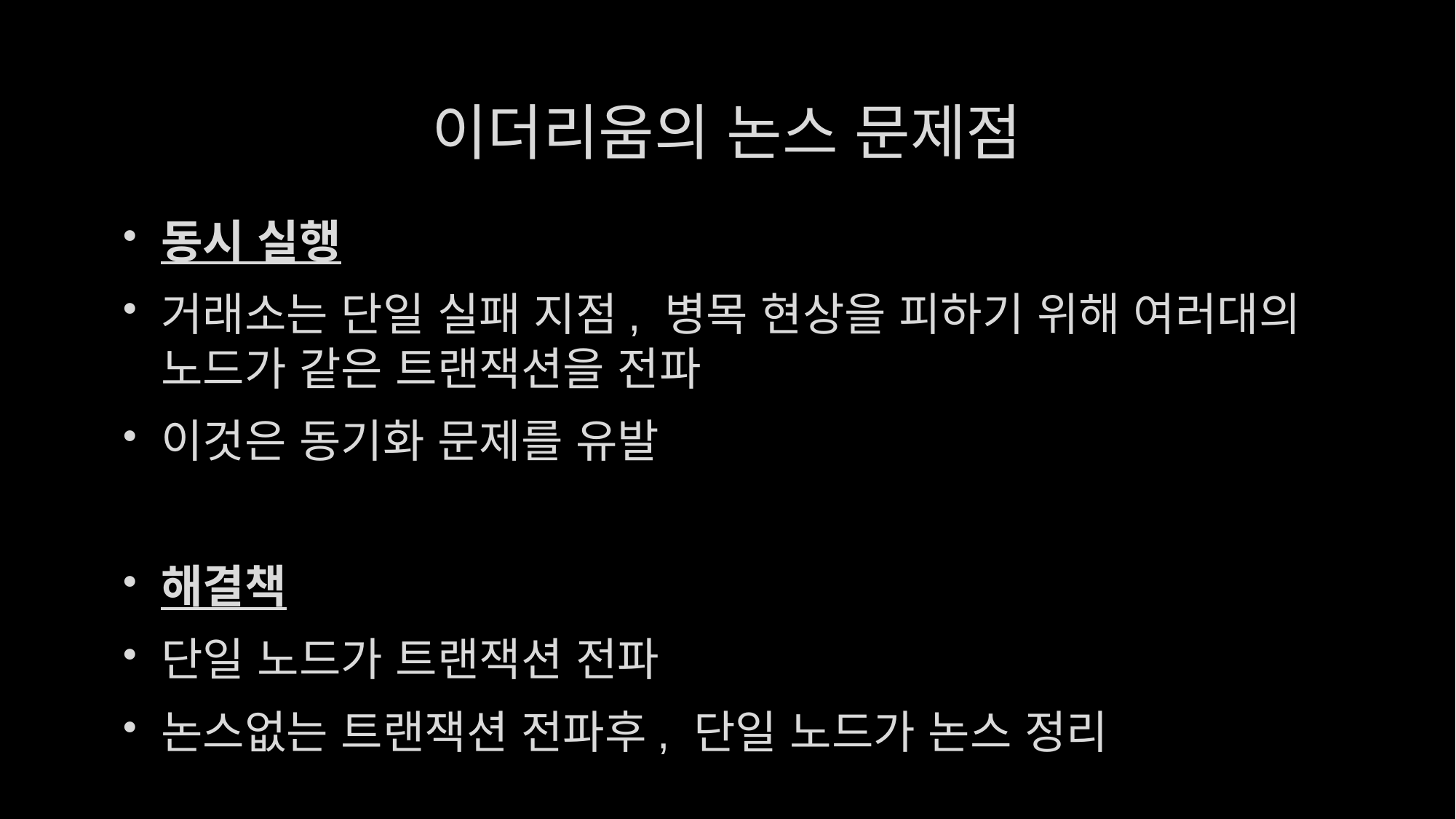

# 이더리움의 논스 문제점
동시 실행
거래소는 단일 실패 지점, 병목 현상을 피하기 위해 여러대의 노드가 같은 트랜잭션을 전파
이것은 동기화 문제를 유발

해결책
단일 노드가 트랜잭션 전파
논스없는 트랜잭션 전파후, 단일 노드가 논스 정리